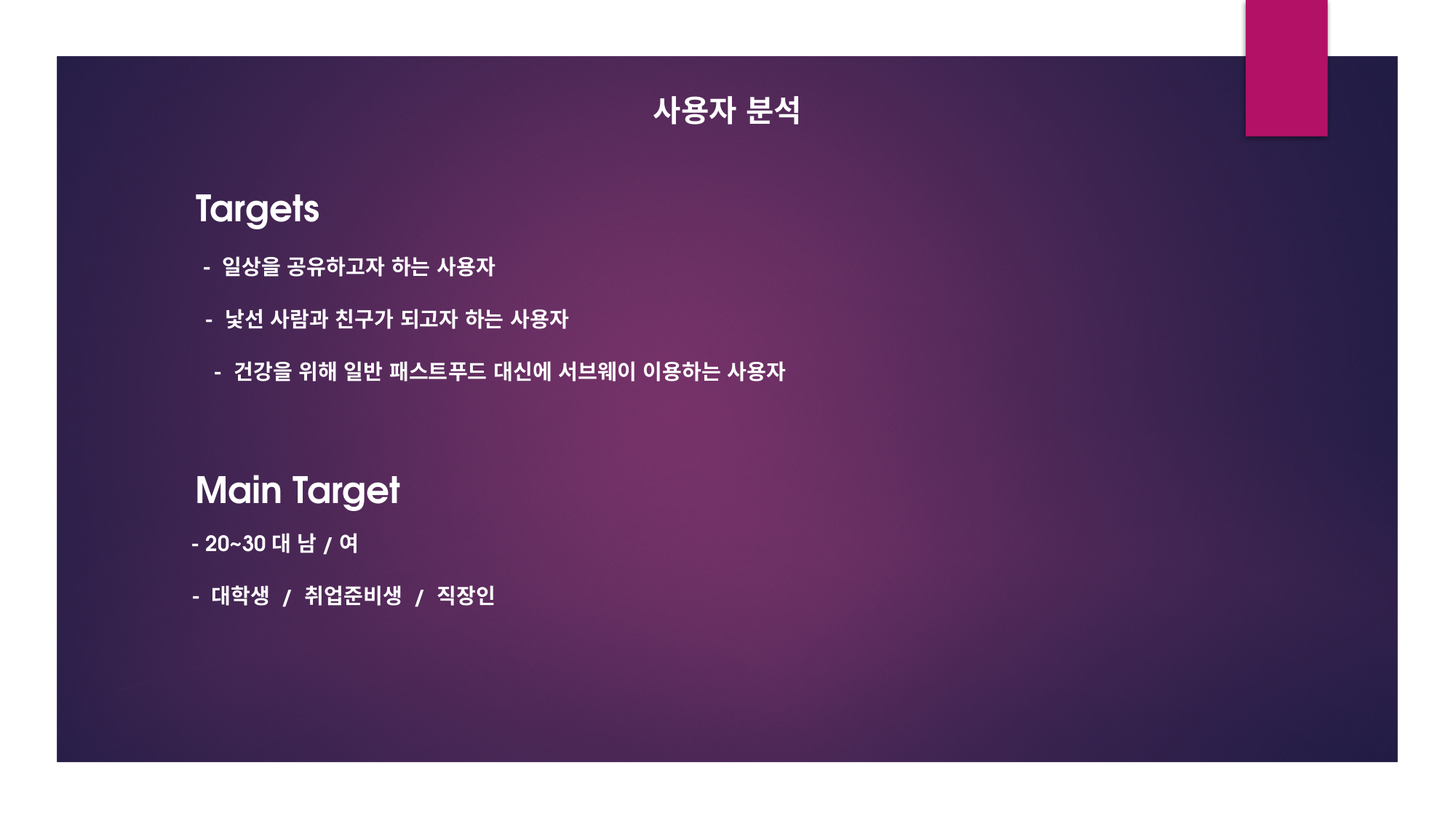

사용자 분석
Targets
- 일상을 공유하고자 하는 사용자
- 낯선 사람과 친구가 되고자 하는 사용자
- 건강을 위해 일반 패스트푸드 대신에 서브웨이 이용하는 사용자
Main Target
- 20~30대 남/여
- 대학생 / 취업준비생 / 직장인